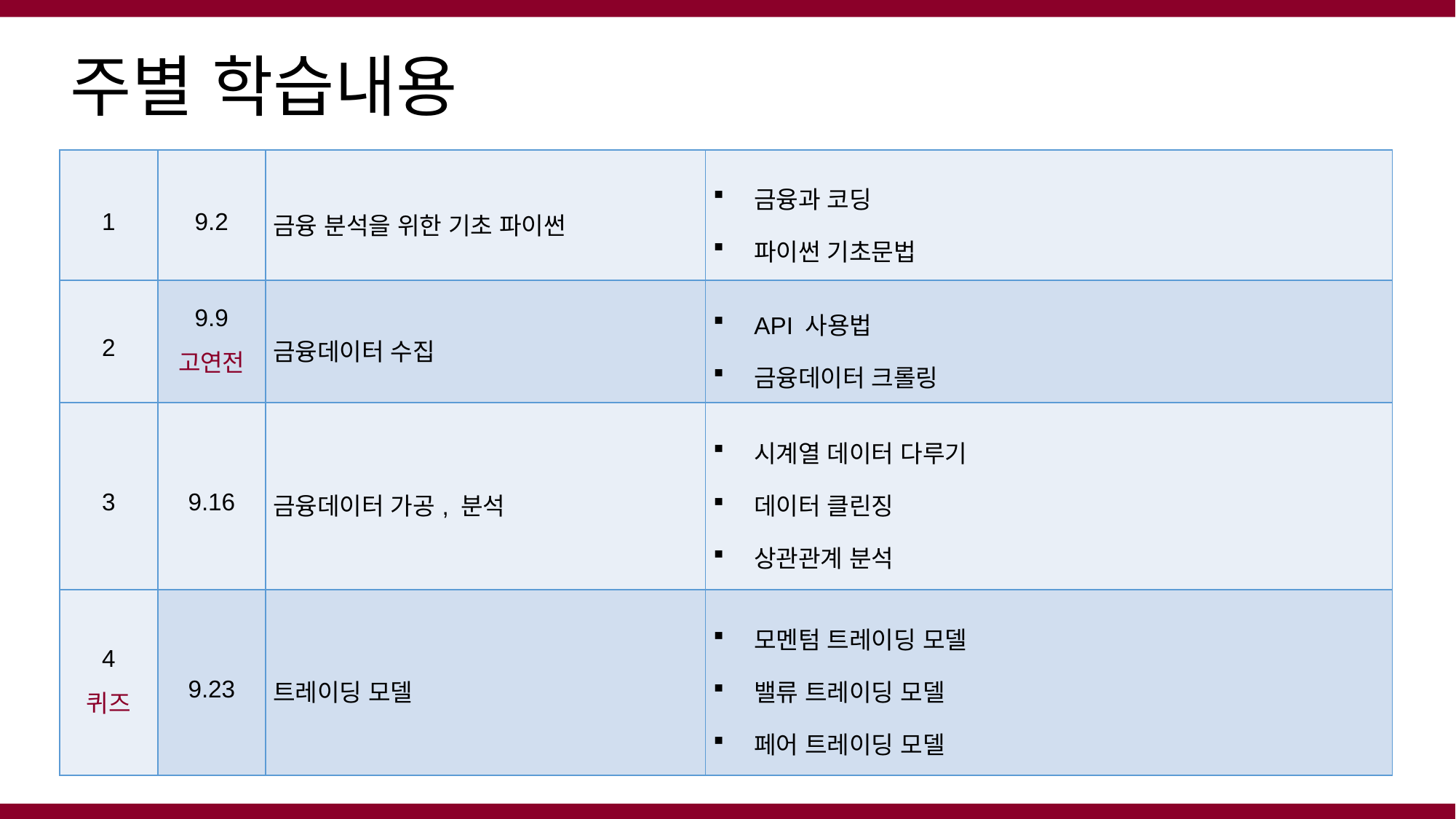

# 주별 학습내용
| 1 | 9.2 | 금융 분석을 위한 기초 파이썬 | 금융과 코딩 파이썬 기초문법 |
| --- | --- | --- | --- |
| 2 | 9.9 고연전 | 금융데이터 수집 | API 사용법 금융데이터 크롤링 |
| 3 | 9.16 | 금융데이터 가공, 분석 | 시계열 데이터 다루기 데이터 클린징 상관관계 분석 |
| 4 퀴즈 | 9.23 | 트레이딩 모델 | 모멘텀 트레이딩 모델 밸류 트레이딩 모델 페어 트레이딩 모델 |